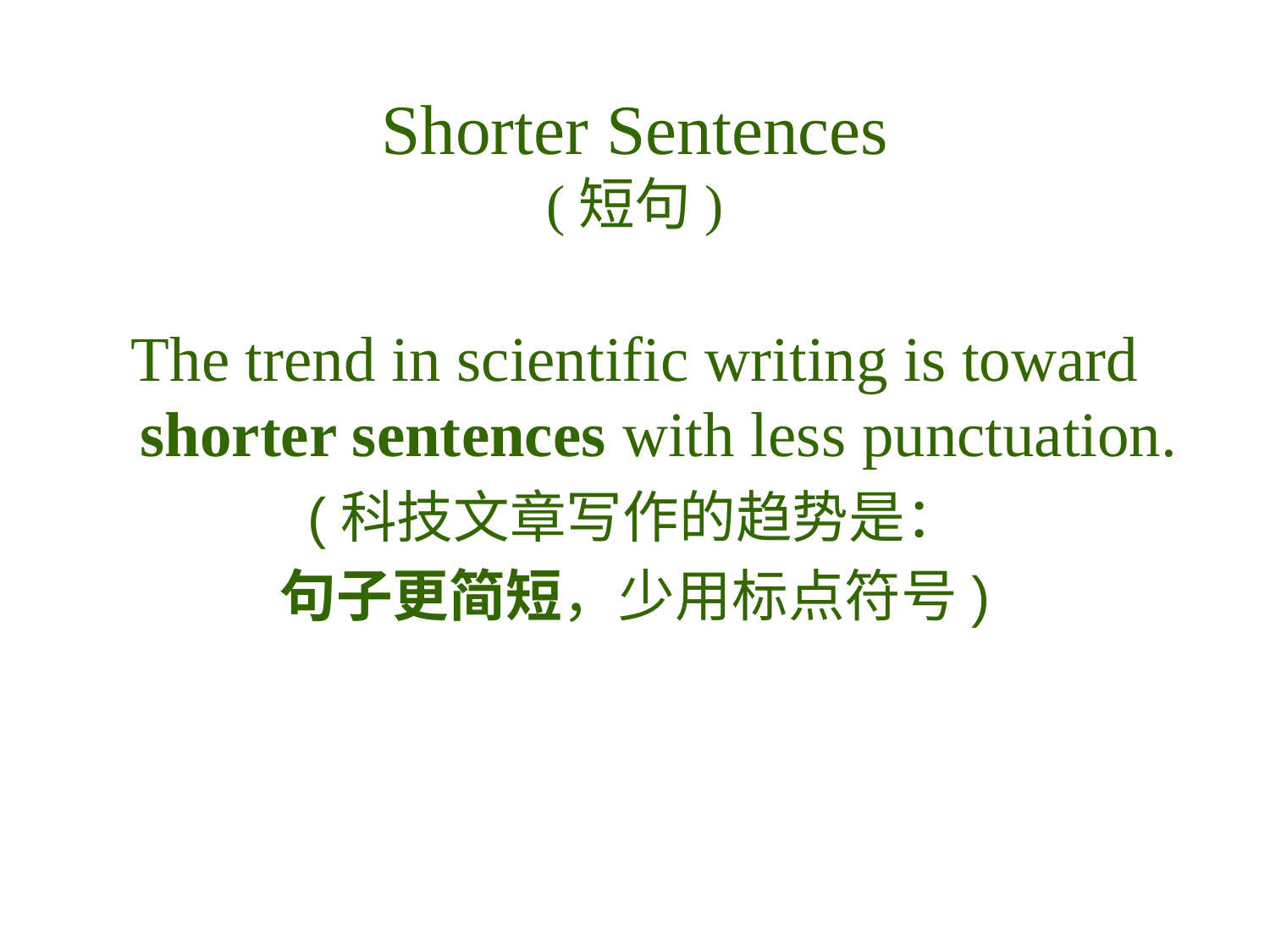

# Shorter Sentences (短句)

The trend in scientific writing is toward shorter sentences with less punctuation.
(科技文章写作的趋势是：
句子更简短，少用标点符号)